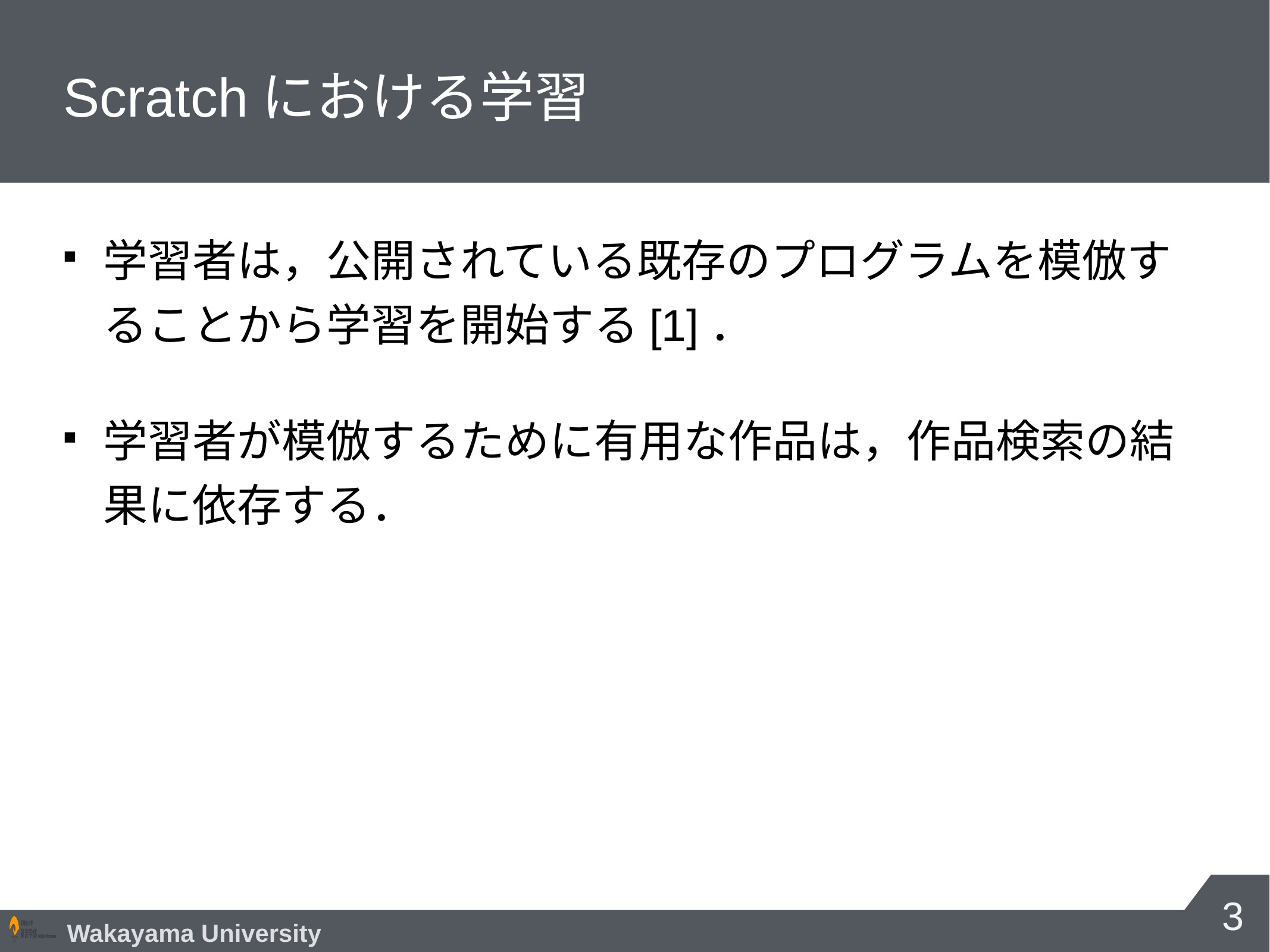

# Scratchにおける学習
学習者は，公開されている既存のプログラムを模倣することから学習を開始する[1]．
学習者が模倣するために有用な作品は，作品検索の結果に依存する．

3